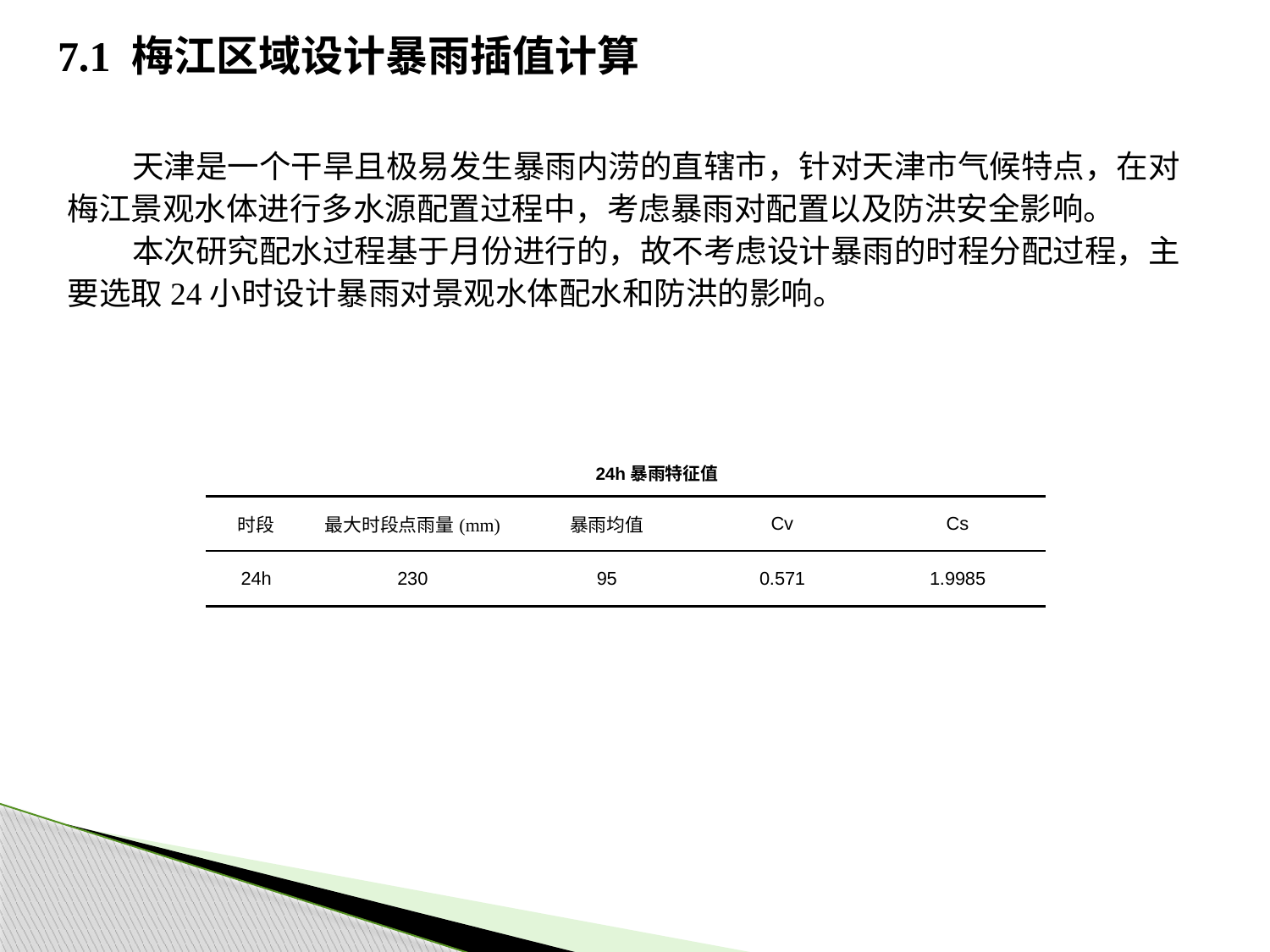

# 7.1 梅江区域设计暴雨插值计算
        天津是一个干旱且极易发生暴雨内涝的直辖市，针对天津市气候特点，在对梅江景观水体进行多水源配置过程中，考虑暴雨对配置以及防洪安全影响。
        本次研究配水过程基于月份进行的，故不考虑设计暴雨的时程分配过程，主要选取24小时设计暴雨对景观水体配水和防洪的影响。

24h暴雨特征值
| 时段 | 最大时段点雨量(mm) | 暴雨均值 | Cv | Cs |
| --- | --- | --- | --- | --- |
| 24h | 230 | 95 | 0.571 | 1.9985 |